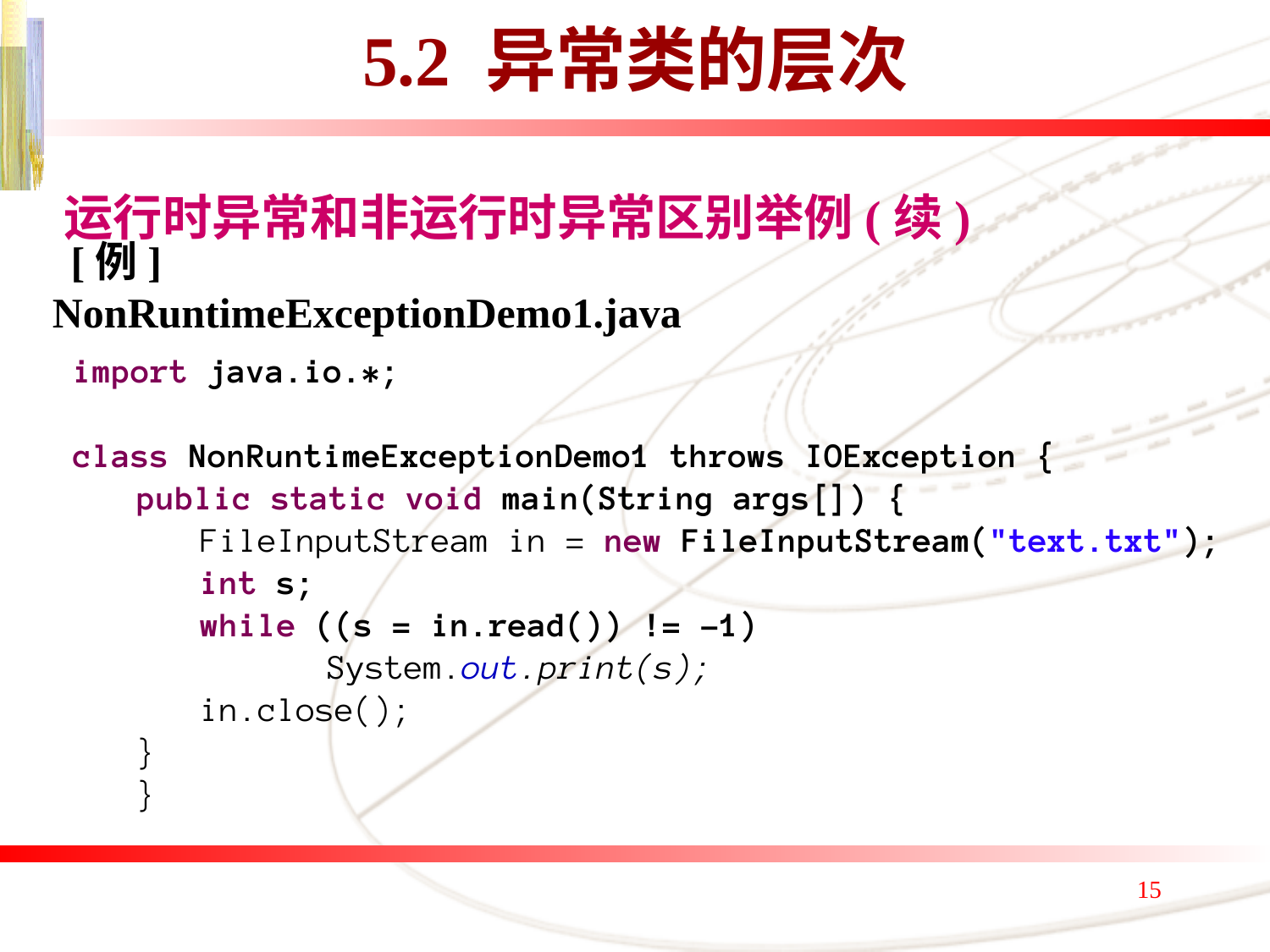

# 5.2 异常类的层次
运行时异常和非运行时异常区别举例(续)
[例] NonRuntimeExceptionDemo1.java
import java.io.*;

class NonRuntimeExceptionDemo1 throws IOException {
public static void main(String args[]) {
FileInputStream in = new FileInputStream("text.txt");
int s;
while ((s = in.read()) != -1)
	System.out.print(s);
in.close();
}
}
15